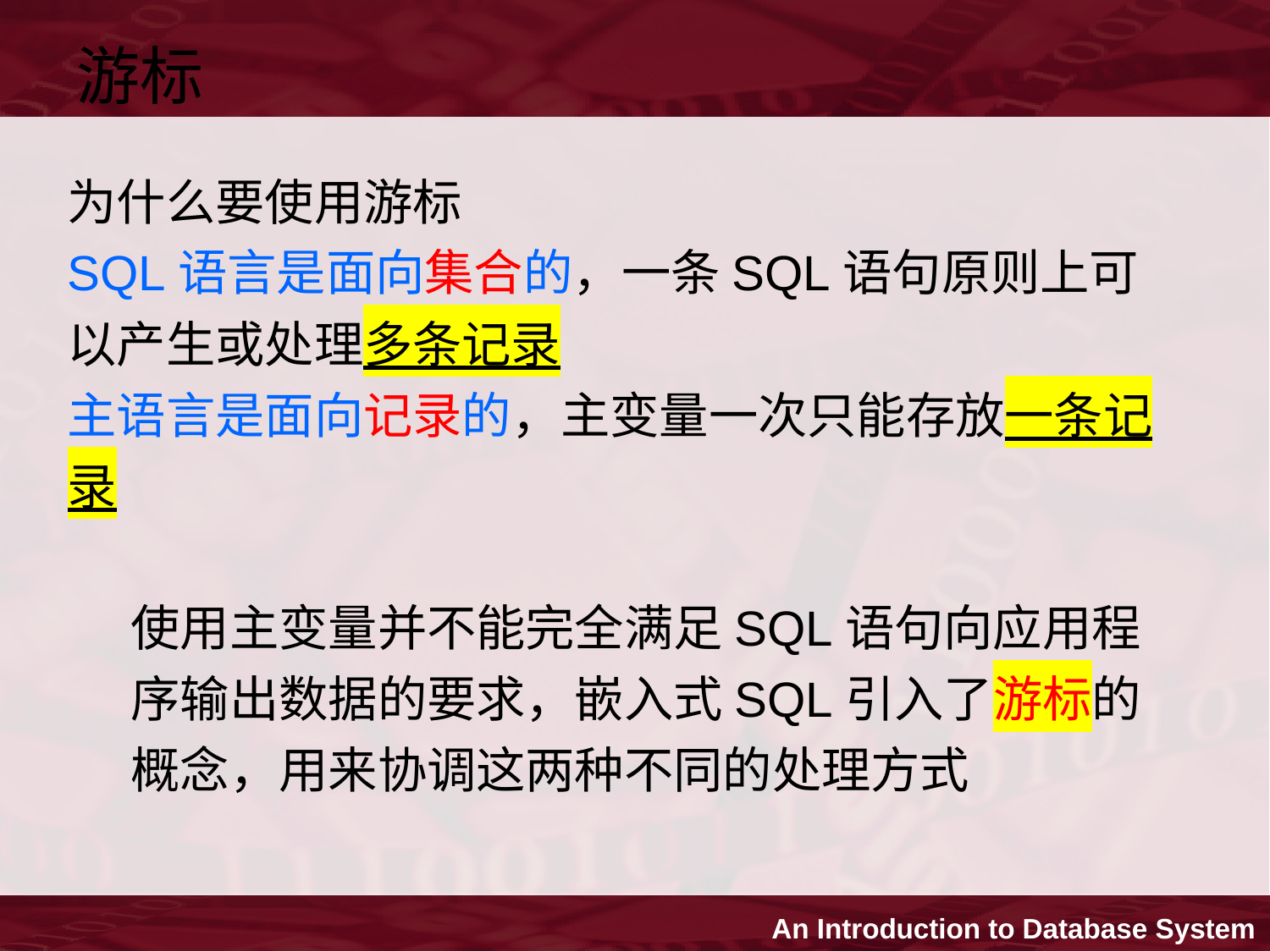

游标
为什么要使用游标
SQL语言是面向集合的，一条SQL语句原则上可以产生或处理多条记录
主语言是面向记录的，主变量一次只能存放一条记录

使用主变量并不能完全满足SQL语句向应用程序输出数据的要求，嵌入式SQL引入了游标的概念，用来协调这两种不同的处理方式